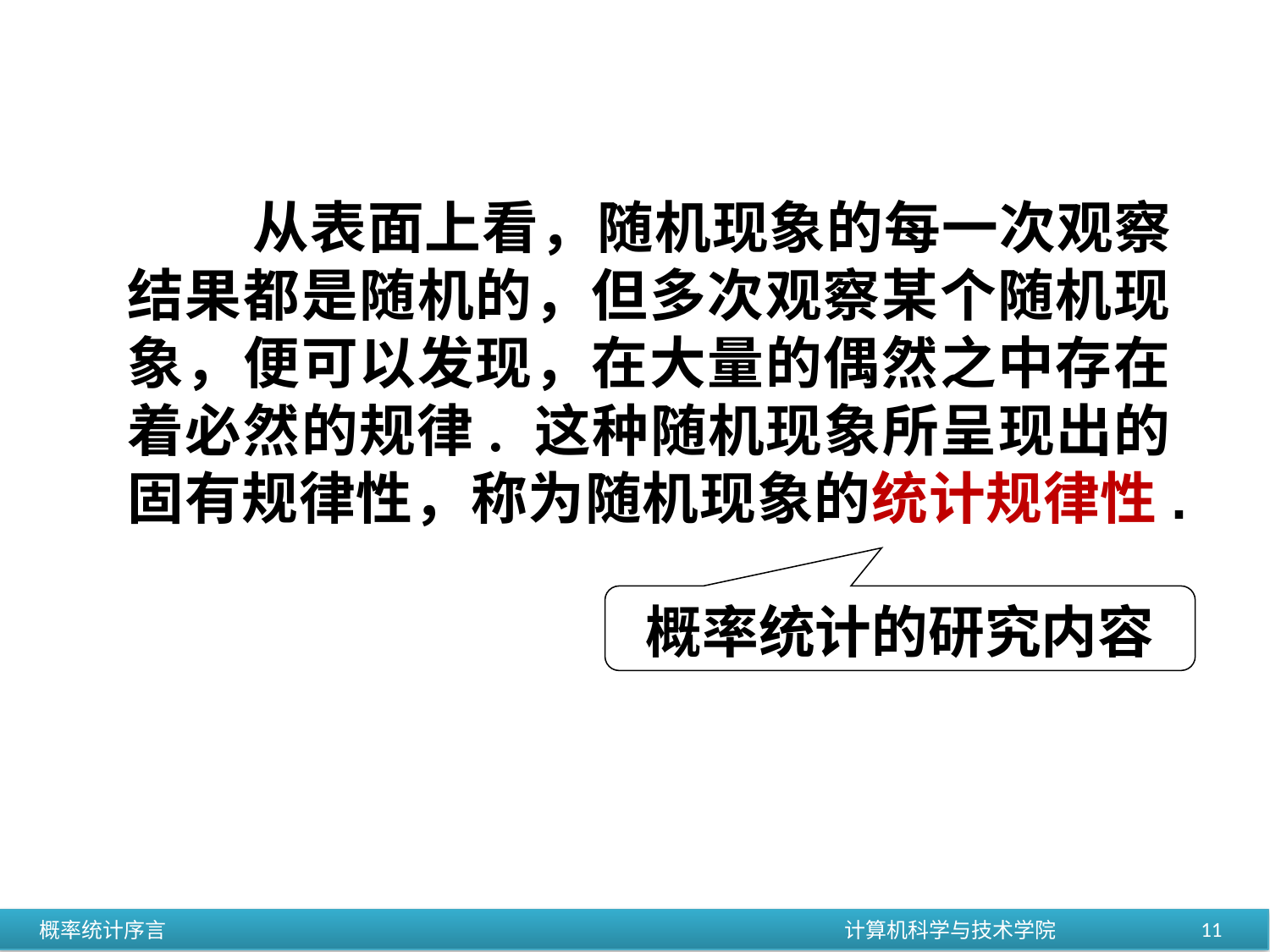

从表面上看，随机现象的每一次观察结果都是随机的，但多次观察某个随机现象，便可以发现，在大量的偶然之中存在着必然的规律. 这种随机现象所呈现出的固有规律性，称为随机现象的统计规律性.
概率统计的研究内容